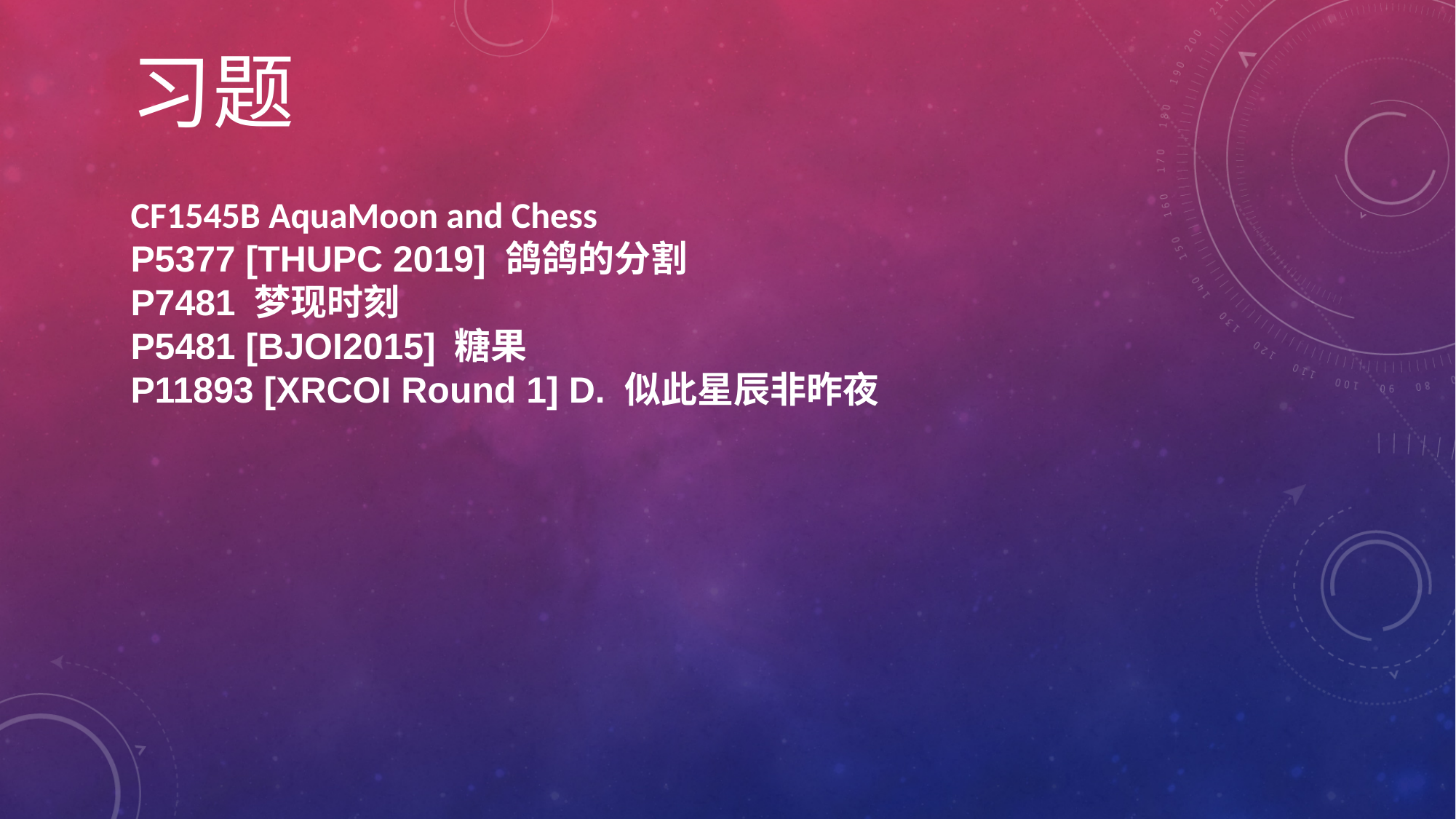

习题
CF1545B AquaMoon and Chess
P5377 [THUPC 2019] 鸽鸽的分割
P7481 梦现时刻
P5481 [BJOI2015] 糖果
P11893 [XRCOI Round 1] D. 似此星辰非昨夜